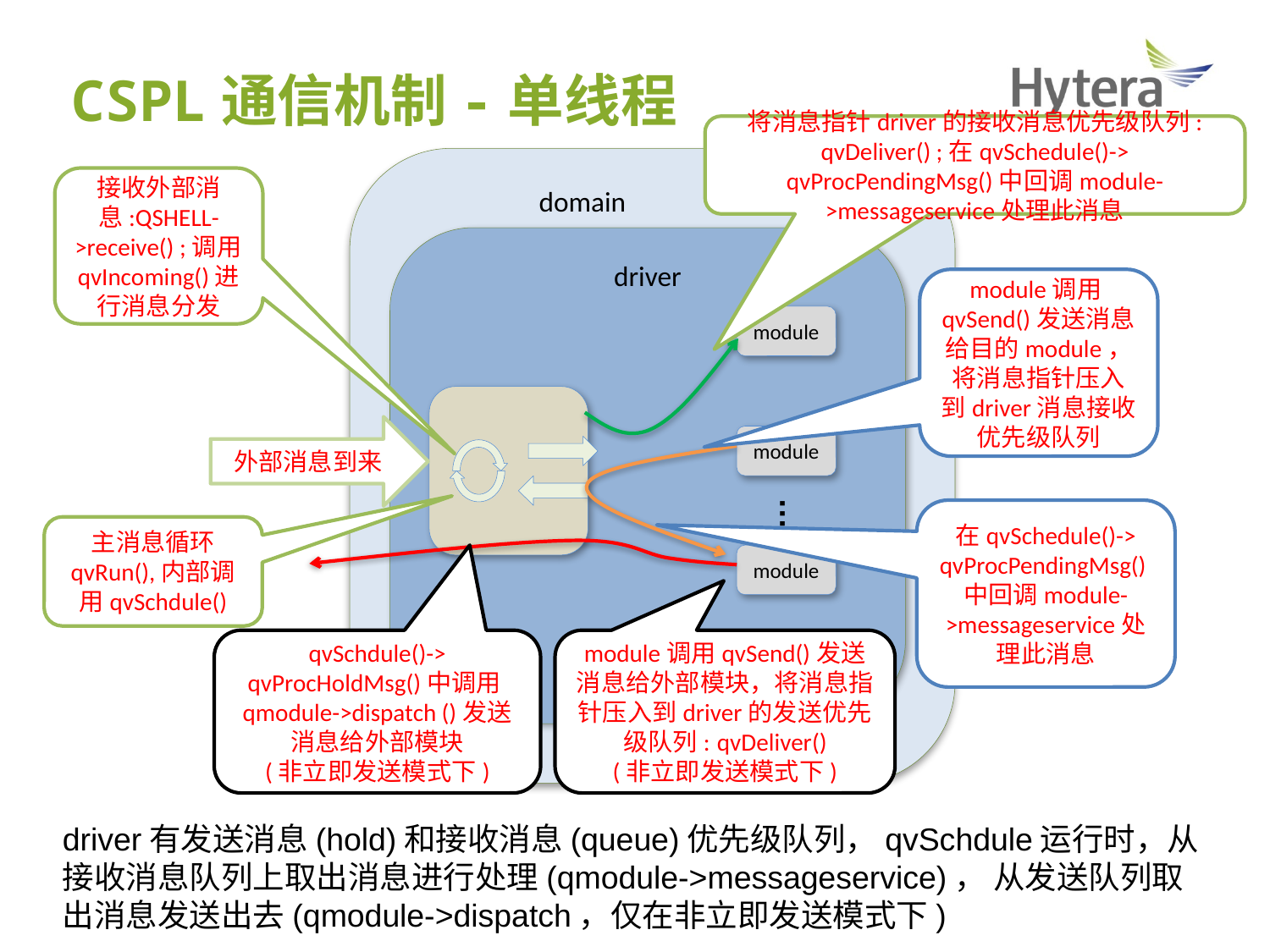

CSPL通信机制-单线程
将消息指针driver的接收消息优先级队列: qvDeliver() ;在qvSchedule()-> qvProcPendingMsg()中回调module->messageservice处理此消息
domain
接收外部消息:QSHELL->receive() ;调用qvIncoming()进行消息分发
driver
module调用qvSend()发送消息给目的module，将消息指针压入到driver消息接收优先级队列
module

外部消息到来
module

…
在qvSchedule()-> qvProcPendingMsg()中回调module->messageservice处理此消息
主消息循环
qvRun(),内部调用qvSchdule()

module
qvSchdule()-> qvProcHoldMsg()中调用qmodule->dispatch ()发送消息给外部模块
(非立即发送模式下)
module调用qvSend()发送消息给外部模块，将消息指针压入到driver的发送优先级队列: qvDeliver()
(非立即发送模式下)
driver有发送消息(hold)和接收消息(queue)优先级队列，qvSchdule运行时，从接收消息队列上取出消息进行处理(qmodule->messageservice)， 从发送队列取出消息发送出去(qmodule->dispatch，仅在非立即发送模式下)